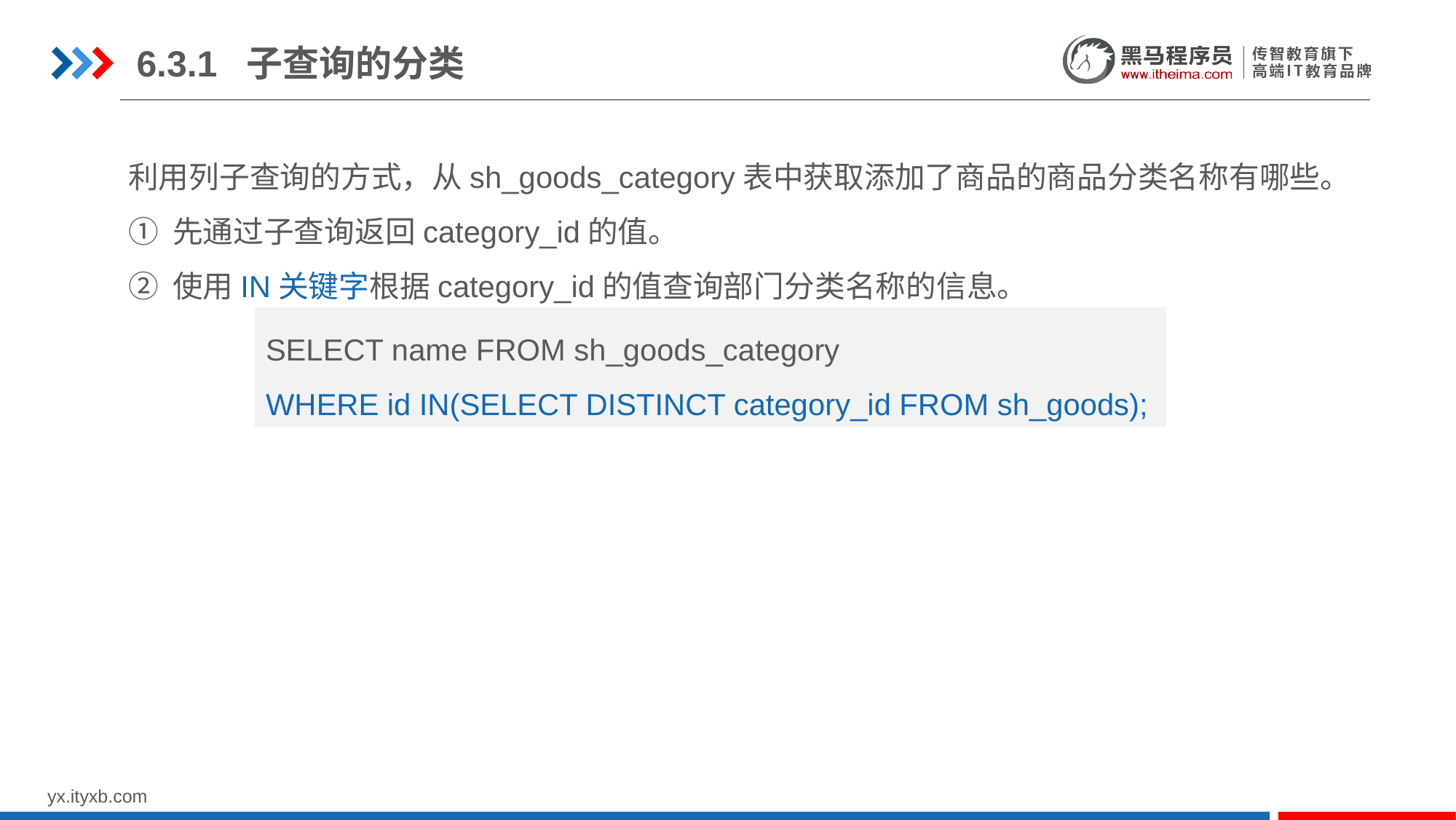

6.3.1  子查询的分类
利用列子查询的方式，从sh_goods_category表中获取添加了商品的商品分类名称有哪些。
① 先通过子查询返回category_id的值。
② 使用IN关键字根据category_id的值查询部门分类名称的信息。
SELECT name FROM sh_goods_category
WHERE id IN(SELECT DISTINCT category_id FROM sh_goods);